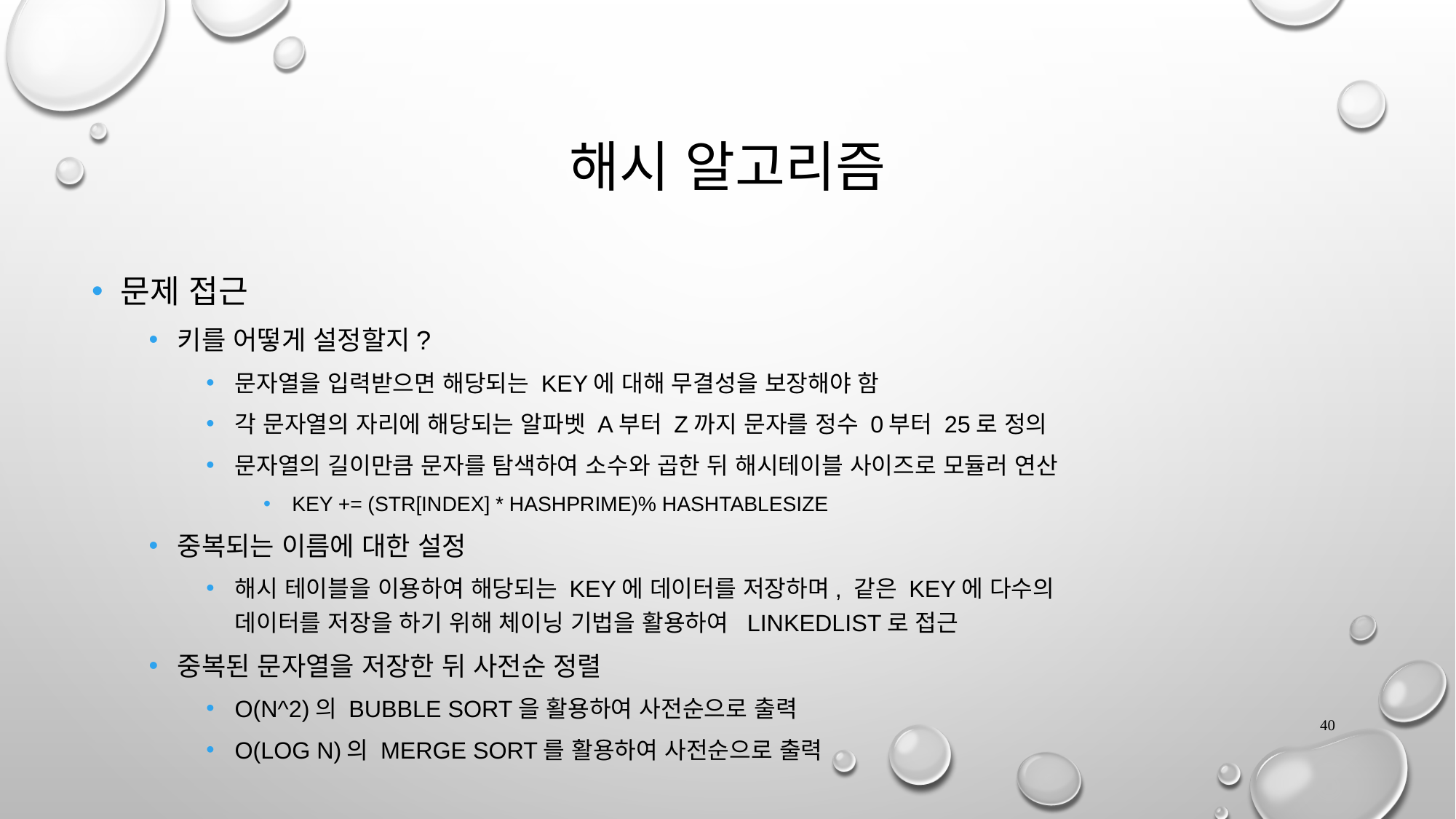

# 해시 알고리즘
문제 접근
키를 어떻게 설정할지?
문자열을 입력받으면 해당되는 key에 대해 무결성을 보장해야 함
각 문자열의 자리에 해당되는 알파벳 a부터 z까지 문자를 정수 0부터 25로 정의
문자열의 길이만큼 문자를 탐색하여 소수와 곱한 뒤 해시테이블 사이즈로 모듈러 연산
Key += (str[index] * hashPrime)% hashTableSize
중복되는 이름에 대한 설정
해시 테이블을 이용하여 해당되는 key에 데이터를 저장하며, 같은 key에 다수의 데이터를 저장을 하기 위해 체이닝 기법을 활용하여  LinkedList로 접근
중복된 문자열을 저장한 뒤 사전순 정렬
O(N^2)의 Bubble Sort을 활용하여 사전순으로 출력
O(Log N)의 Merge Sort를 활용하여 사전순으로 출력
40